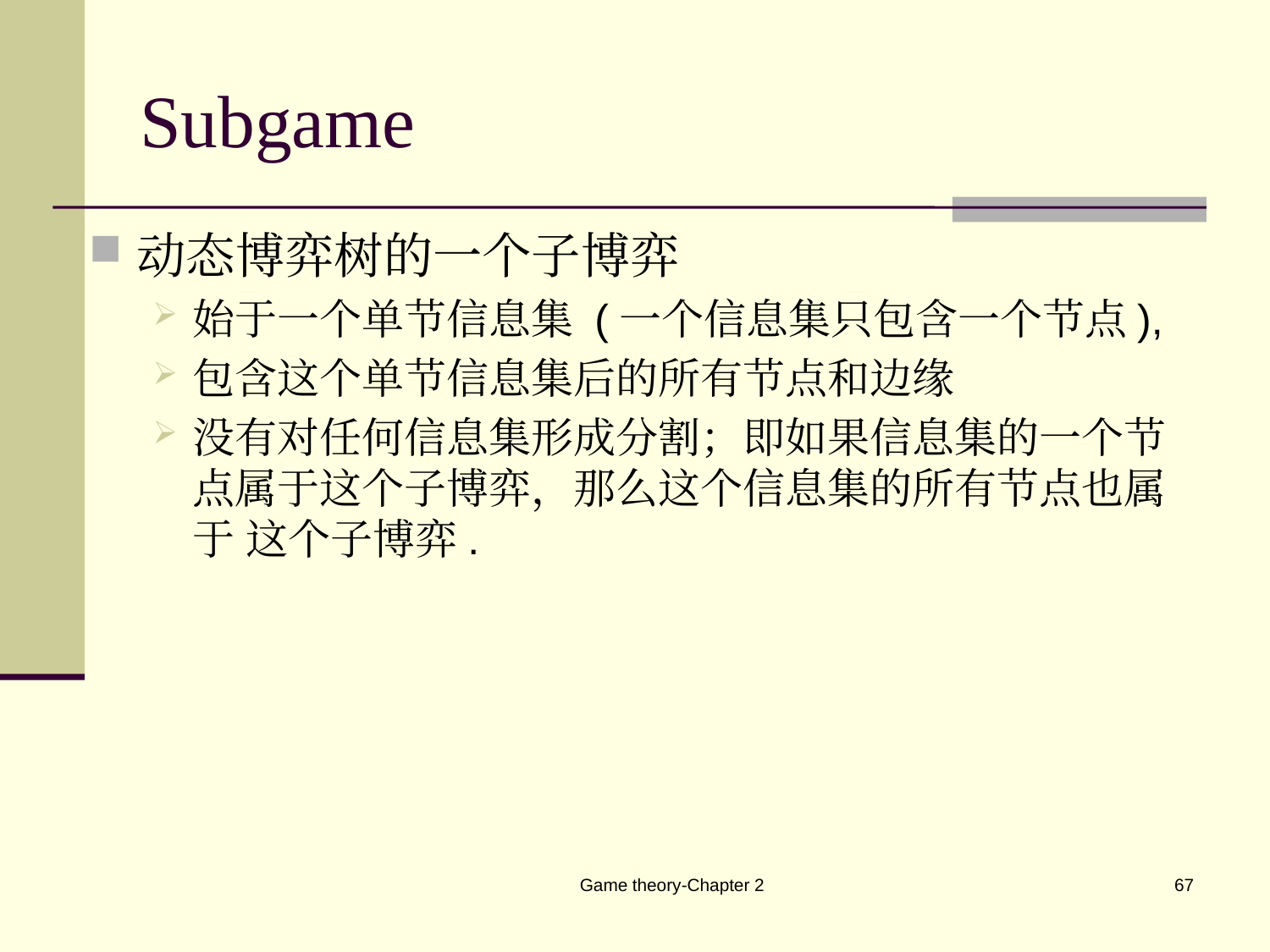

# Subgame
动态博弈树的一个子博弈
始于一个单节信息集 (一个信息集只包含一个节点),
包含这个单节信息集后的所有节点和边缘
没有对任何信息集形成分割；即如果信息集的一个节点属于这个子博弈，那么这个信息集的所有节点也属于 这个子博弈.

Game theory-Chapter 2
67